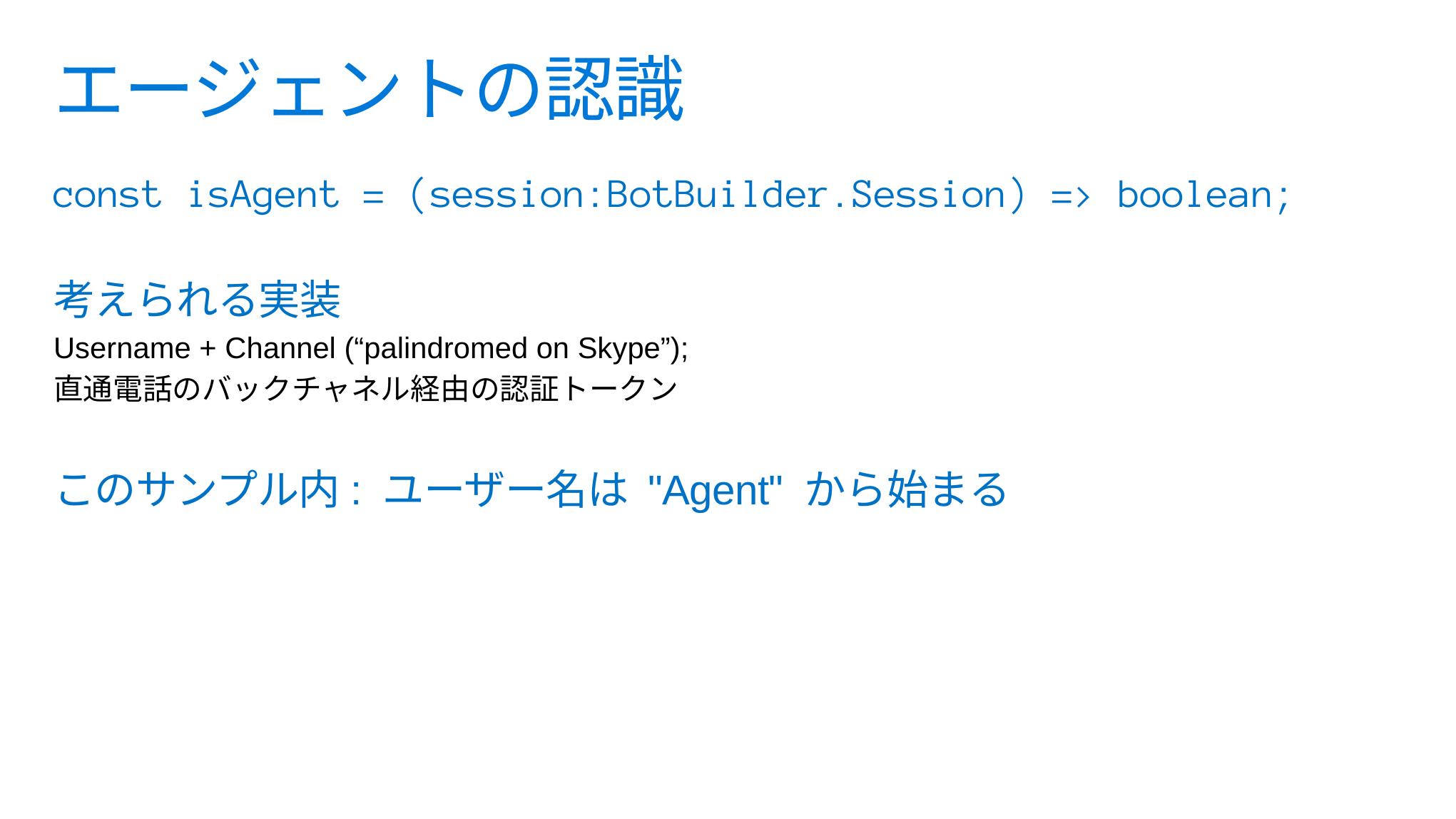

# エージェントの認識
const isAgent = (session:BotBuilder.Session) => boolean;

考えられる実装
Username + Channel (“palindromed on Skype”);
直通電話のバックチャネル経由の認証トークン

このサンプル内: ユーザー名は "Agent" から始まる